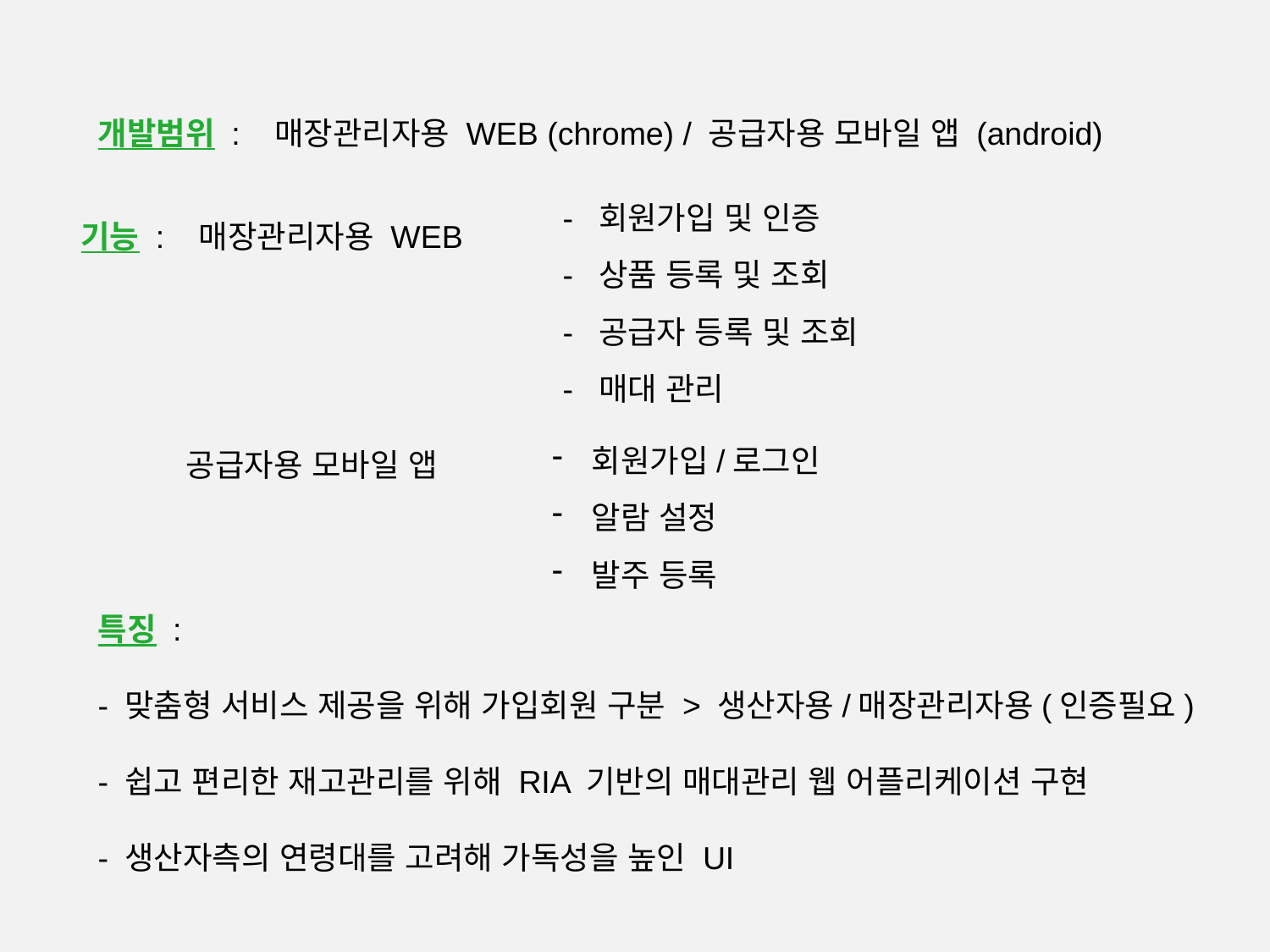

개발범위 :   매장관리자용 WEB (chrome) / 공급자용 모바일 앱 (android)
기능 :   매장관리자용 WEB

           공급자용 모바일 앱
-  회원가입 및 인증
-  상품 등록 및 조회
-  공급자 등록 및 조회
-  매대 관리
회원가입/로그인
알람 설정
발주 등록
특징 :
- 맞춤형 서비스 제공을 위해 가입회원 구분 > 생산자용/매장관리자용(인증필요)
- 쉽고 편리한 재고관리를 위해 RIA 기반의 매대관리 웹 어플리케이션 구현
- 생산자측의 연령대를 고려해 가독성을 높인 UI